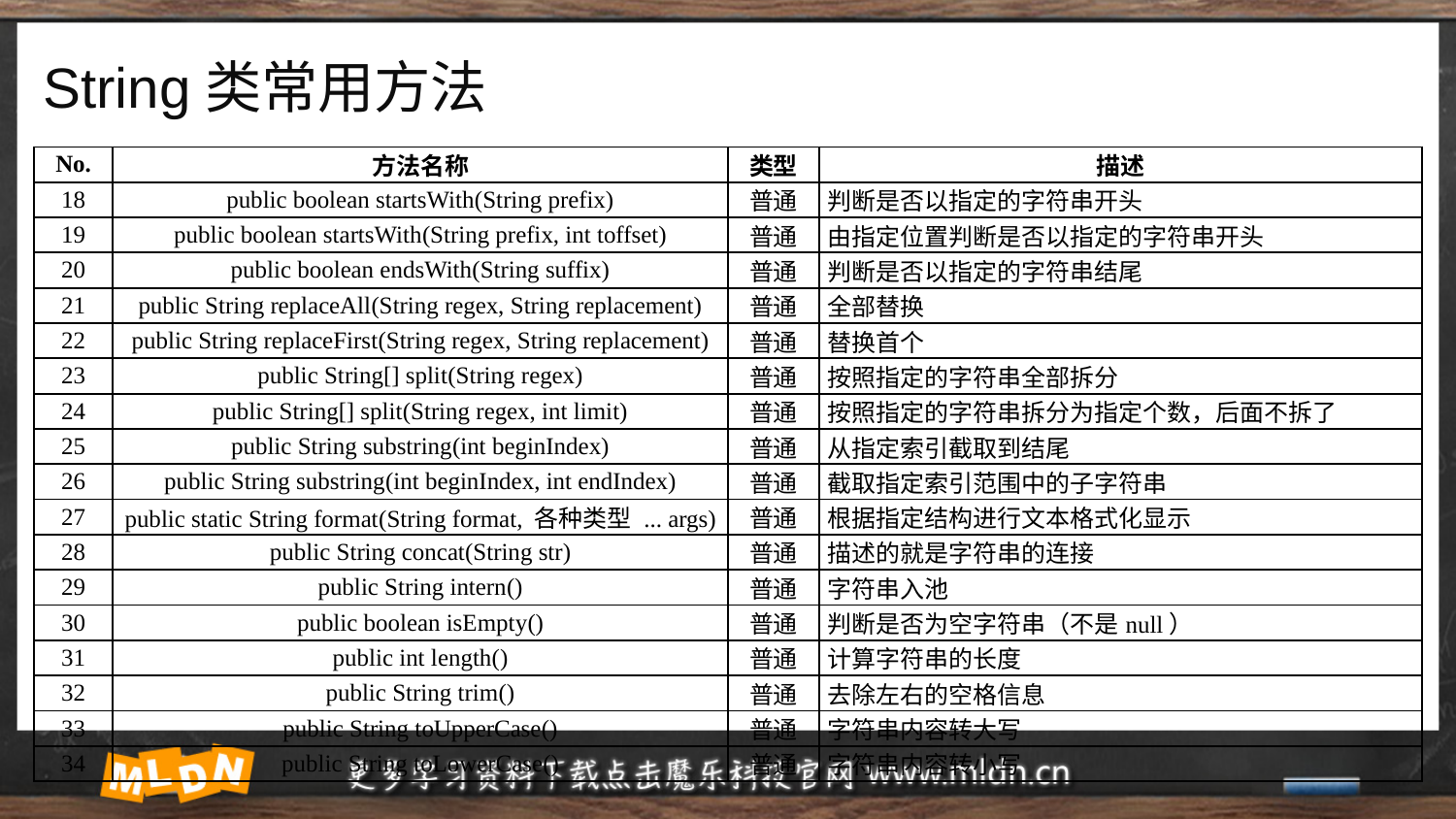

# String类常用方法
| No. | 方法名称 | 类型 | 描述 |
| --- | --- | --- | --- |
| 18 | public boolean startsWith​(String prefix) | 普通 | 判断是否以指定的字符串开头 |
| 19 | public boolean startsWith​(String prefix, int toffset) | 普通 | 由指定位置判断是否以指定的字符串开头 |
| 20 | public boolean endsWith​(String suffix) | 普通 | 判断是否以指定的字符串结尾 |
| 21 | public String replaceAll​(String regex, String replacement) | 普通 | 全部替换 |
| 22 | public String replaceFirst​(String regex, String replacement) | 普通 | 替换首个 |
| 23 | public String[] split​(String regex) | 普通 | 按照指定的字符串全部拆分 |
| 24 | public String[] split​(String regex, int limit) | 普通 | 按照指定的字符串拆分为指定个数，后面不拆了 |
| 25 | public String substring​(int beginIndex) | 普通 | 从指定索引截取到结尾 |
| 26 | public String substring​(int beginIndex, int endIndex) | 普通 | 截取指定索引范围中的子字符串 |
| 27 | public static String format​(String format, 各种类型 ... args) | 普通 | 根据指定结构进行文本格式化显示 |
| 28 | public String concat​(String str) | 普通 | 描述的就是字符串的连接 |
| 29 | public String intern​() | 普通 | 字符串入池 |
| 30 | public boolean isEmpty​() | 普通 | 判断是否为空字符串（不是null） |
| 31 | public int length​() | 普通 | 计算字符串的长度 |
| 32 | public String trim​() | 普通 | 去除左右的空格信息 |
| 33 | public String toUpperCase​() | 普通 | 字符串内容转大写 |
| 34 | public String toLowerCase​() | 普通 | 字符串内容转小写 |